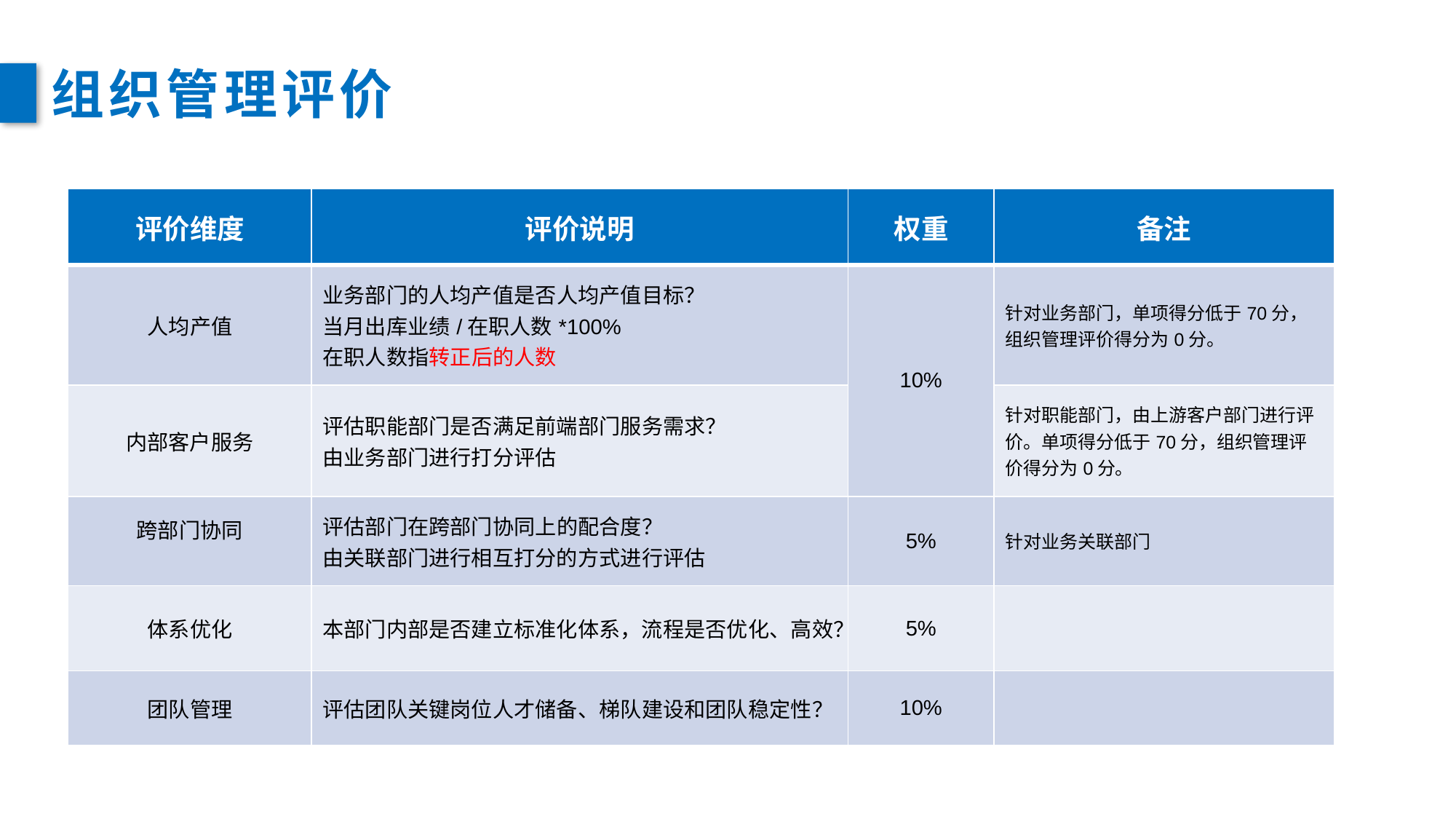

组织管理评价

| 评价维度 | 评价说明 | 权重 | 备注 |
| --- | --- | --- | --- |
| 人均产值 | 业务部门的人均产值是否人均产值目标？ 当月出库业绩/在职人数\*100% 在职人数指转正后的人数 | 10% | 针对业务部门，单项得分低于70分，组织管理评价得分为0分。 |
| 内部客户服务 | 评估职能部门是否满足前端部门服务需求？ 由业务部门进行打分评估 |  | 针对职能部门，由上游客户部门进行评价。单项得分低于70分，组织管理评价得分为0分。 |
| 跨部门协同 | 评估部门在跨部门协同上的配合度？ 由关联部门进行相互打分的方式进行评估 | 5% | 针对业务关联部门 |
| 体系优化 | 本部门内部是否建立标准化体系，流程是否优化、高效？ | 5% |  |
| 团队管理 | 评估团队关键岗位人才储备、梯队建设和团队稳定性？ | 10% |  |